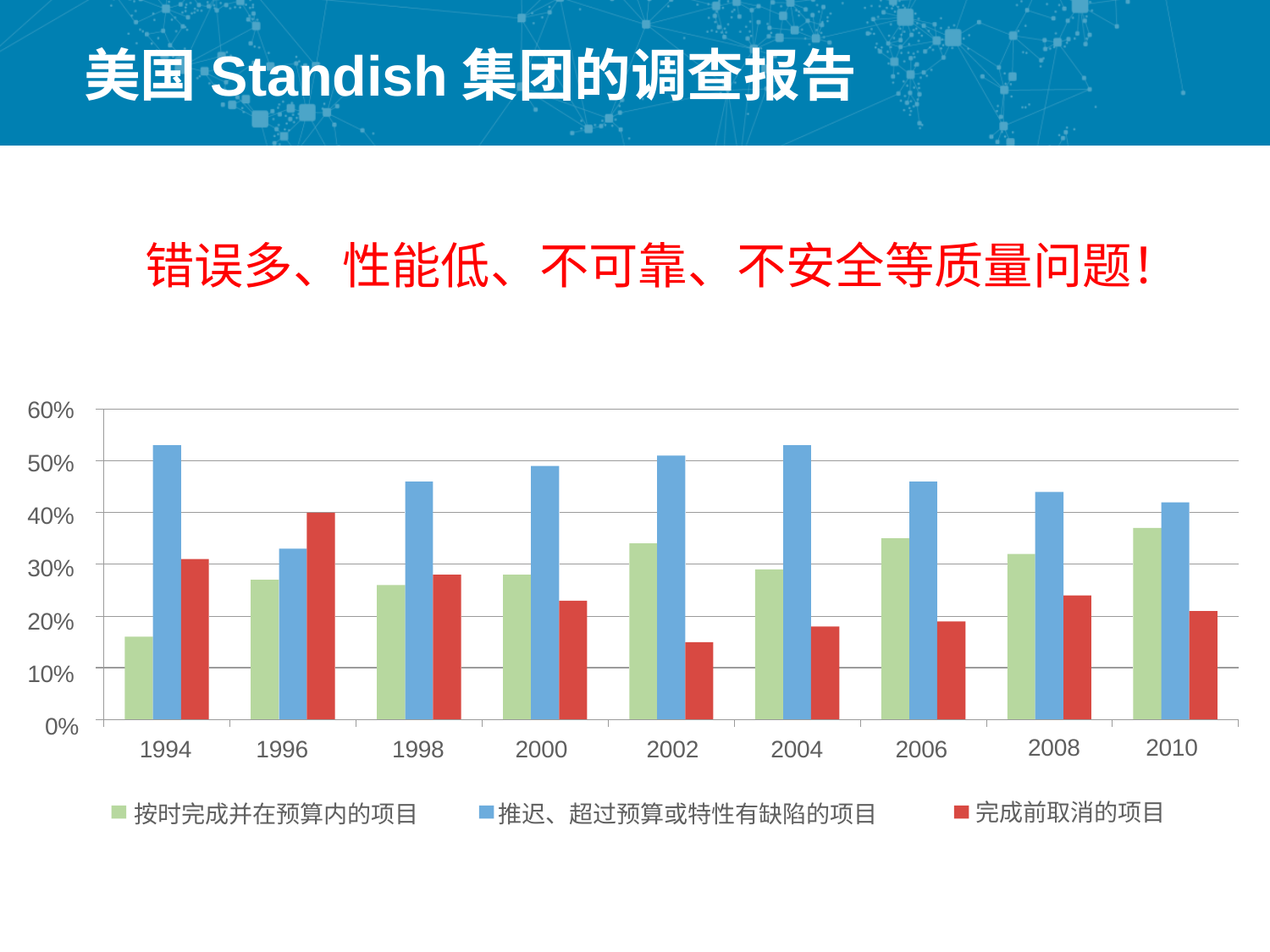

# 美国Standish集团的调查报告
错误多、性能低、不可靠、不安全等质量问题！
60%

50%

40%

30%

20%

10%

0%

2008          2010

完成前取消的项目
1994          1996             1998

按时完成并在预算内的项目
2000            2002           2004           2006

推迟、超过预算或特性有缺陷的项目

19